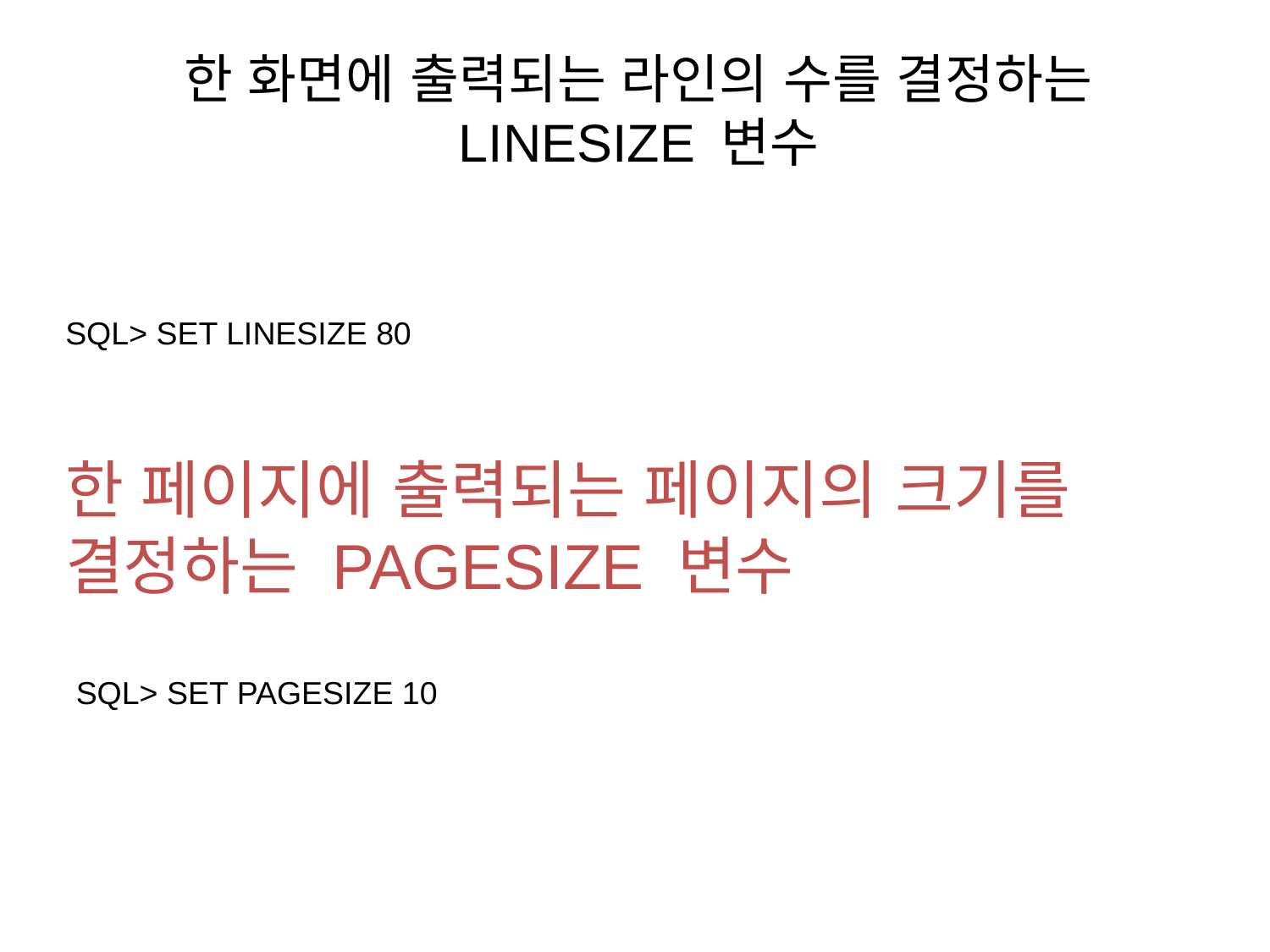

# 한 화면에 출력되는 라인의 수를 결정하는 LINESIZE 변수
SQL> SET LINESIZE 80
한 페이지에 출력되는 페이지의 크기를 결정하는 PAGESIZE 변수
SQL> SET PAGESIZE 10